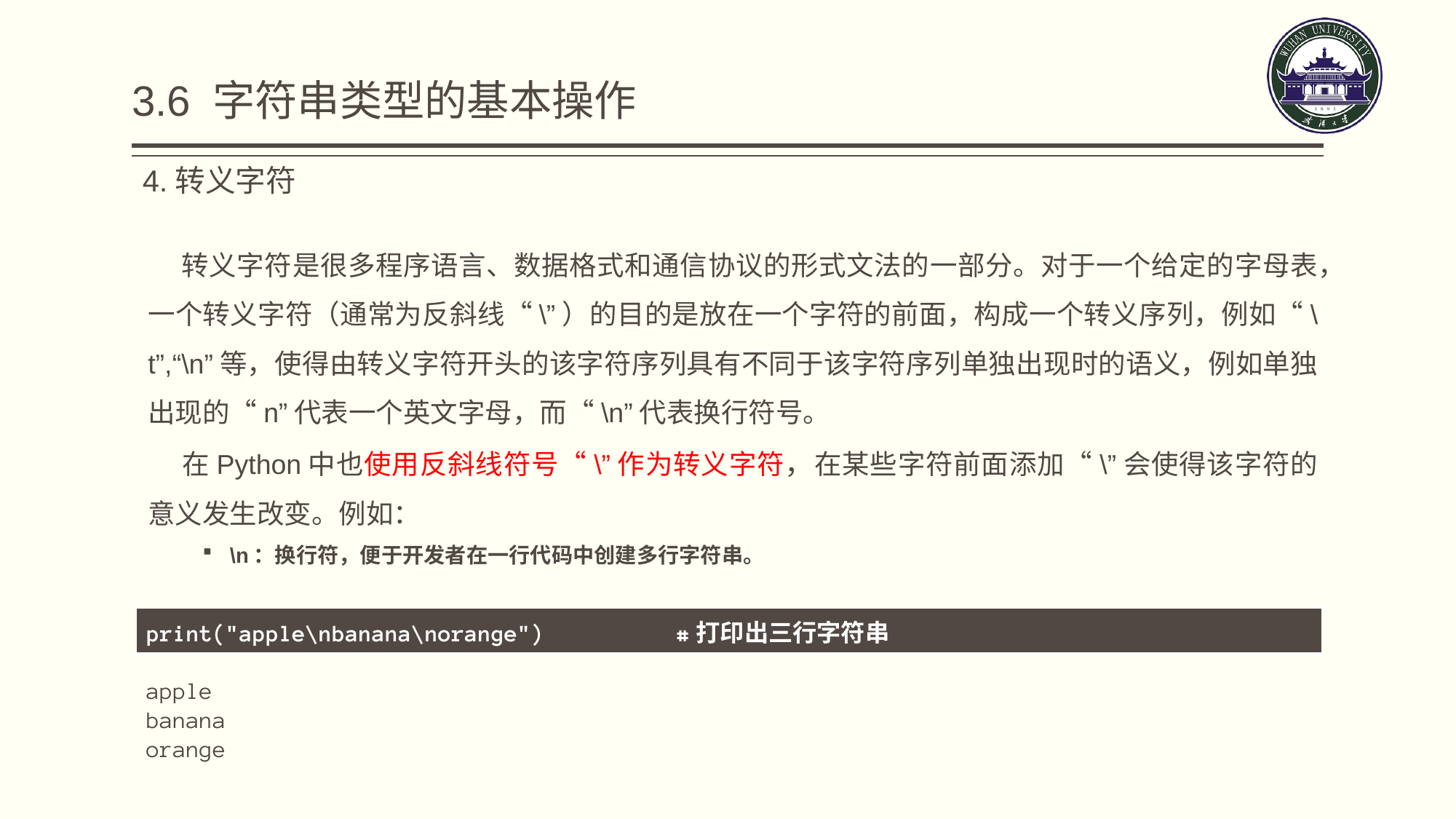

3.6 字符串类型的基本操作
4.转义字符
    转义字符是很多程序语言、数据格式和通信协议的形式文法的一部分。对于一个给定的字母表，一个转义字符（通常为反斜线“\”）的目的是放在一个字符的前面，构成一个转义序列，例如“\t”,“\n”等，使得由转义字符开头的该字符序列具有不同于该字符序列单独出现时的语义，例如单独出现的“n”代表一个英文字母，而“\n”代表换行符号。
    在Python中也使用反斜线符号“\”作为转义字符，在某些字符前面添加“\”会使得该字符的意义发生改变。例如：
\n：换行符，便于开发者在一行代码中创建多行字符串。

| print("apple\nbanana\norange") #打印出三行字符串 |
| --- |
apple
banana
orange